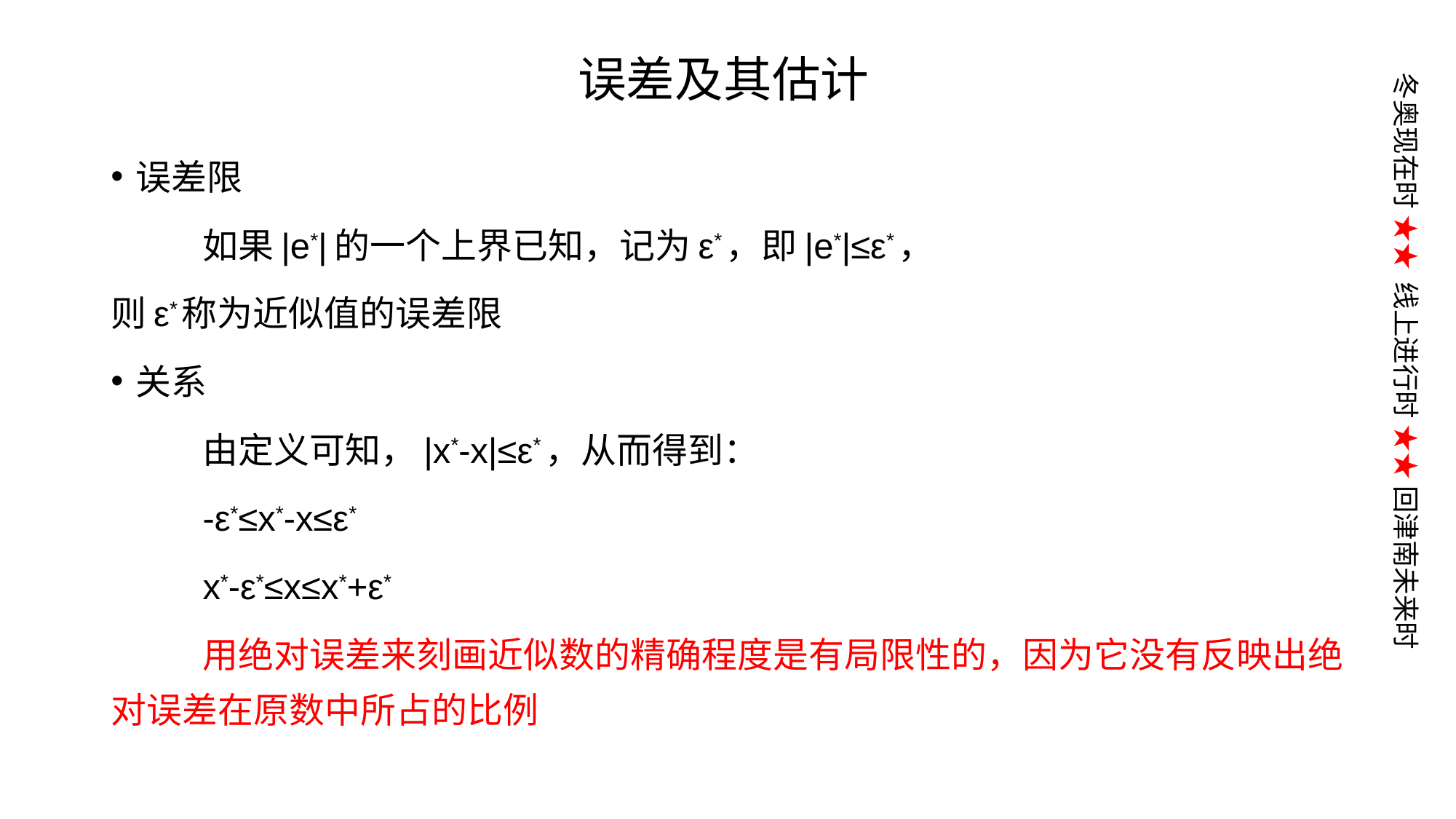

# 误差及其估计
误差限
	如果|e*|的一个上界已知，记为ε*，即|e*|≤ε*，
则ε*称为近似值的误差限
关系
	由定义可知，|x*-x|≤ε*，从而得到：
	-ε*≤x*-x≤ε*
	x*-ε*≤x≤x*+ε*
	用绝对误差来刻画近似数的精确程度是有局限性的，因为它没有反映出绝对误差在原数中所占的比例